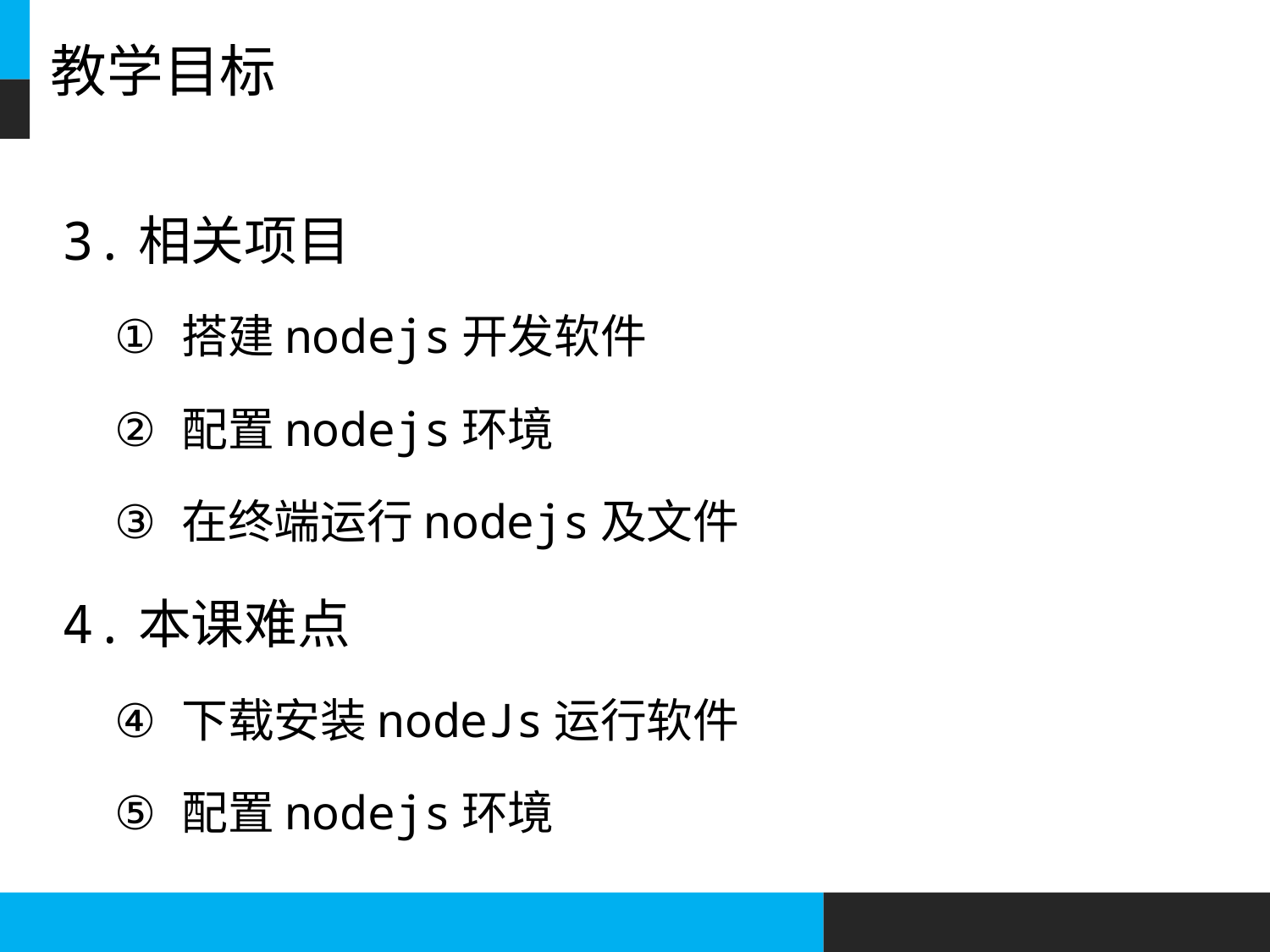

# 教学目标
3.相关项目
搭建nodejs开发软件
配置nodejs环境
在终端运行nodejs及文件
4.本课难点
下载安装nodeJs运行软件
配置nodejs环境